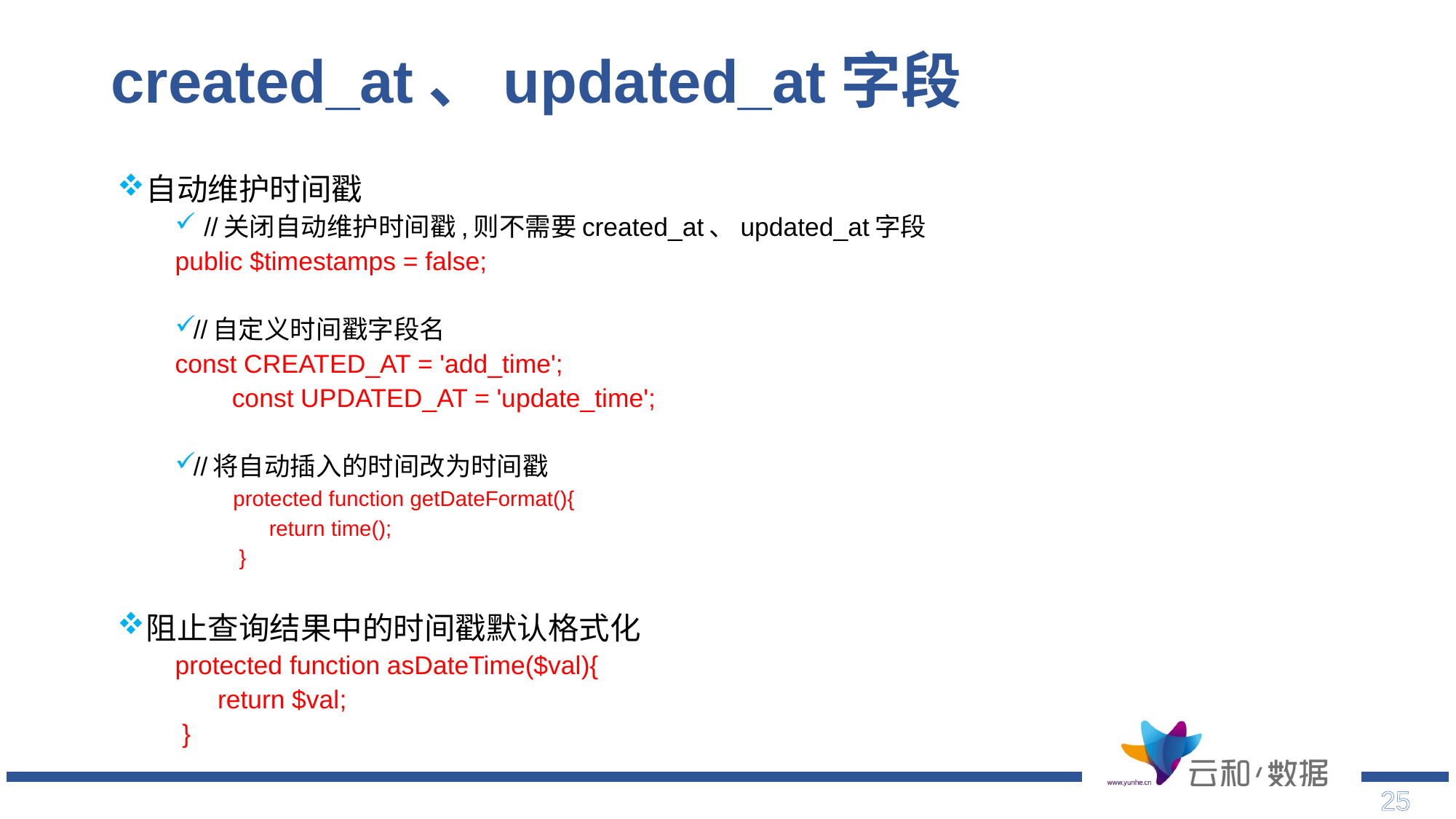

# created_at、updated_at字段

自动维护时间戳
//关闭自动维护时间戳,则不需要created_at、updated_at字段
	public $timestamps = false;

//自定义时间戳字段名
	const CREATED_AT = 'add_time';
        const UPDATED_AT = 'update_time';

//将自动插入的时间改为时间戳
protected function getDateFormat(){
      return time();
 }

阻止查询结果中的时间戳默认格式化
protected function asDateTime($val){
      return $val;
 }